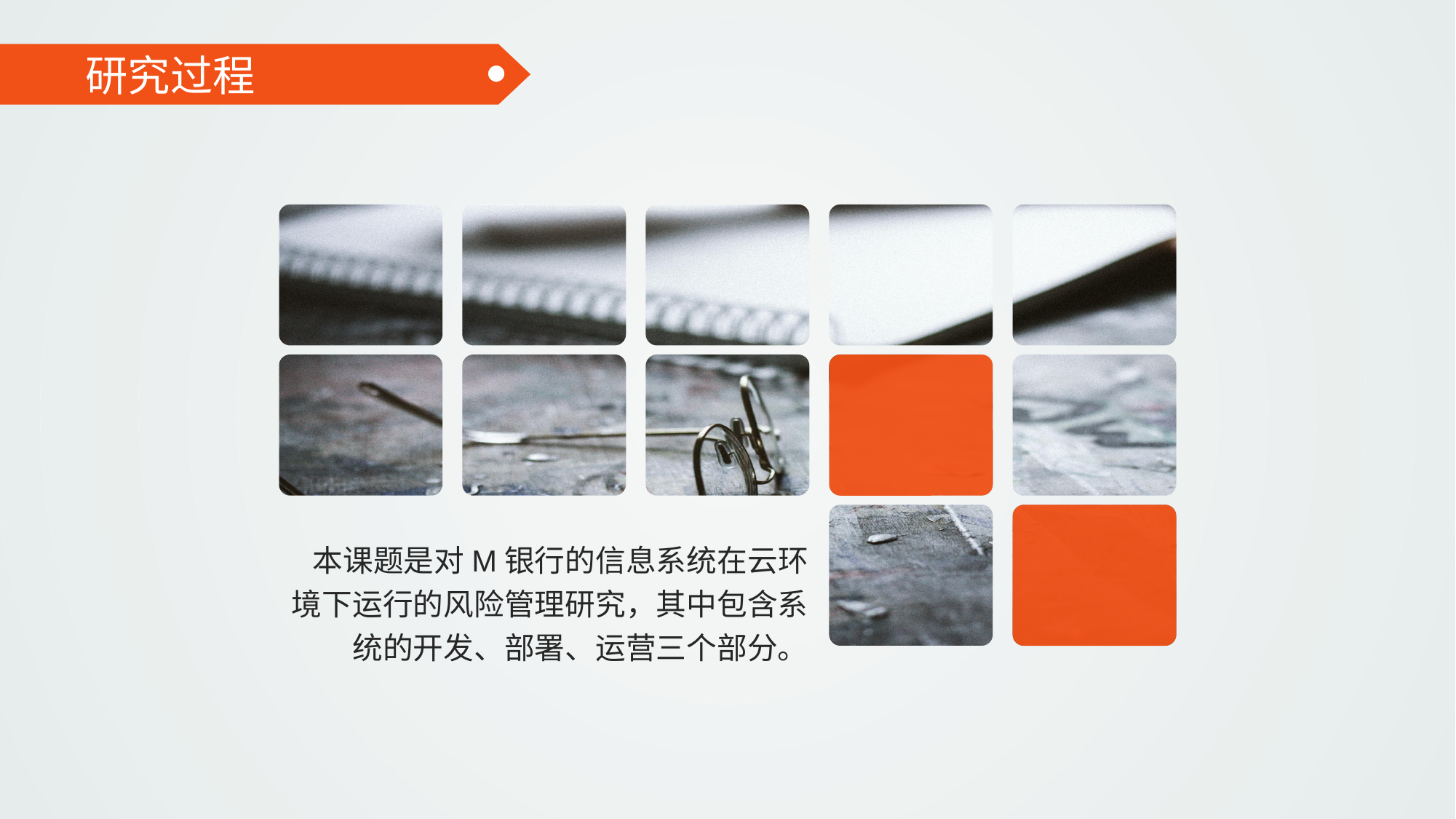

研究过程

本课题是对M银行的信息系统在云环境下运行的风险管理研究，其中包含系统的开发、部署、运营三个部分。